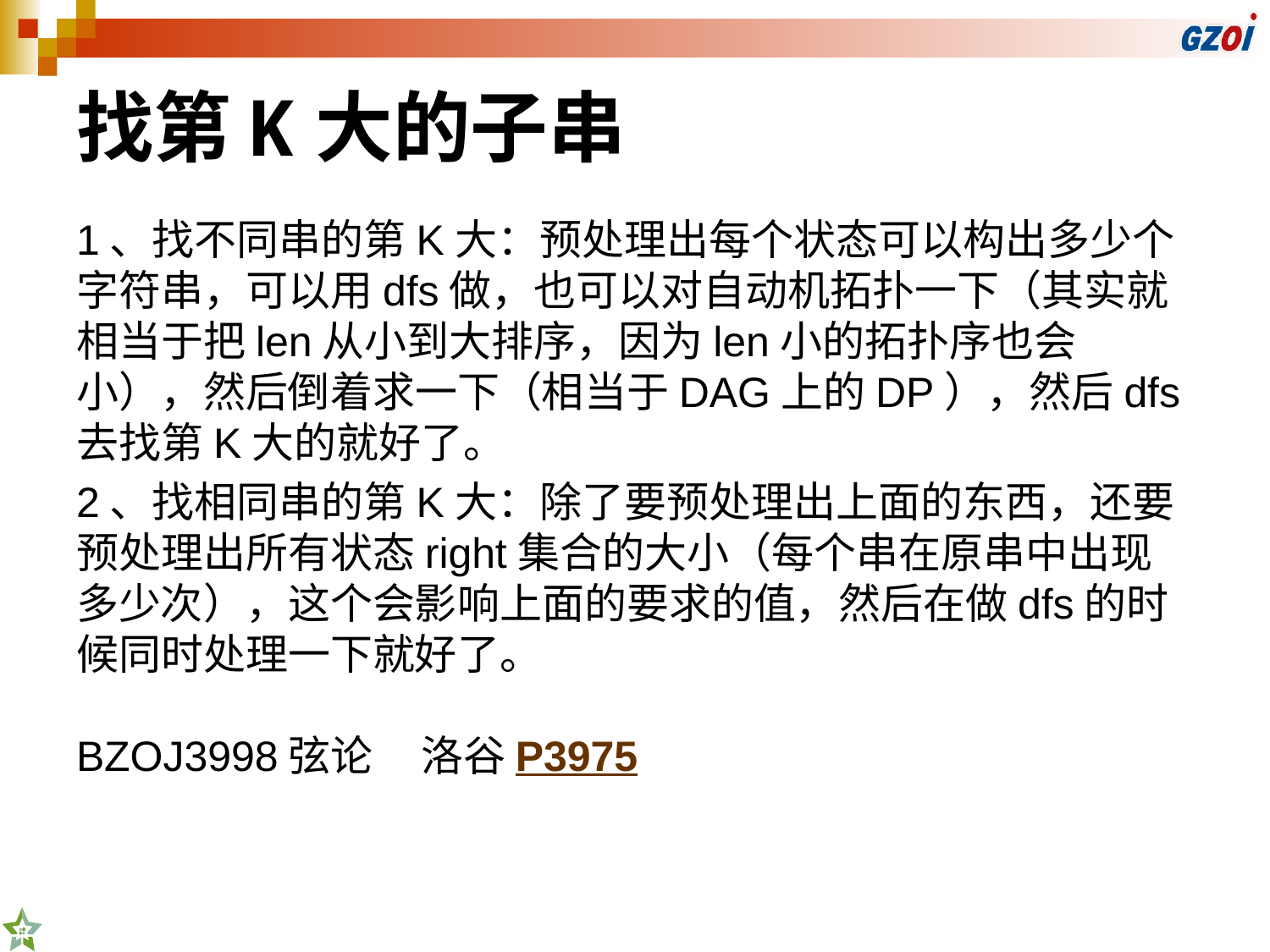

# 找第K大的子串
1、找不同串的第K大：预处理出每个状态可以构出多少个字符串，可以用dfs做，也可以对自动机拓扑一下（其实就相当于把len从小到大排序，因为len小的拓扑序也会小），然后倒着求一下（相当于DAG上的DP），然后dfs去找第K大的就好了。
2、找相同串的第K大：除了要预处理出上面的东西，还要预处理出所有状态right集合的大小（每个串在原串中出现多少次），这个会影响上面的要求的值，然后在做dfs的时候同时处理一下就好了。
BZOJ3998弦论     洛谷P3975